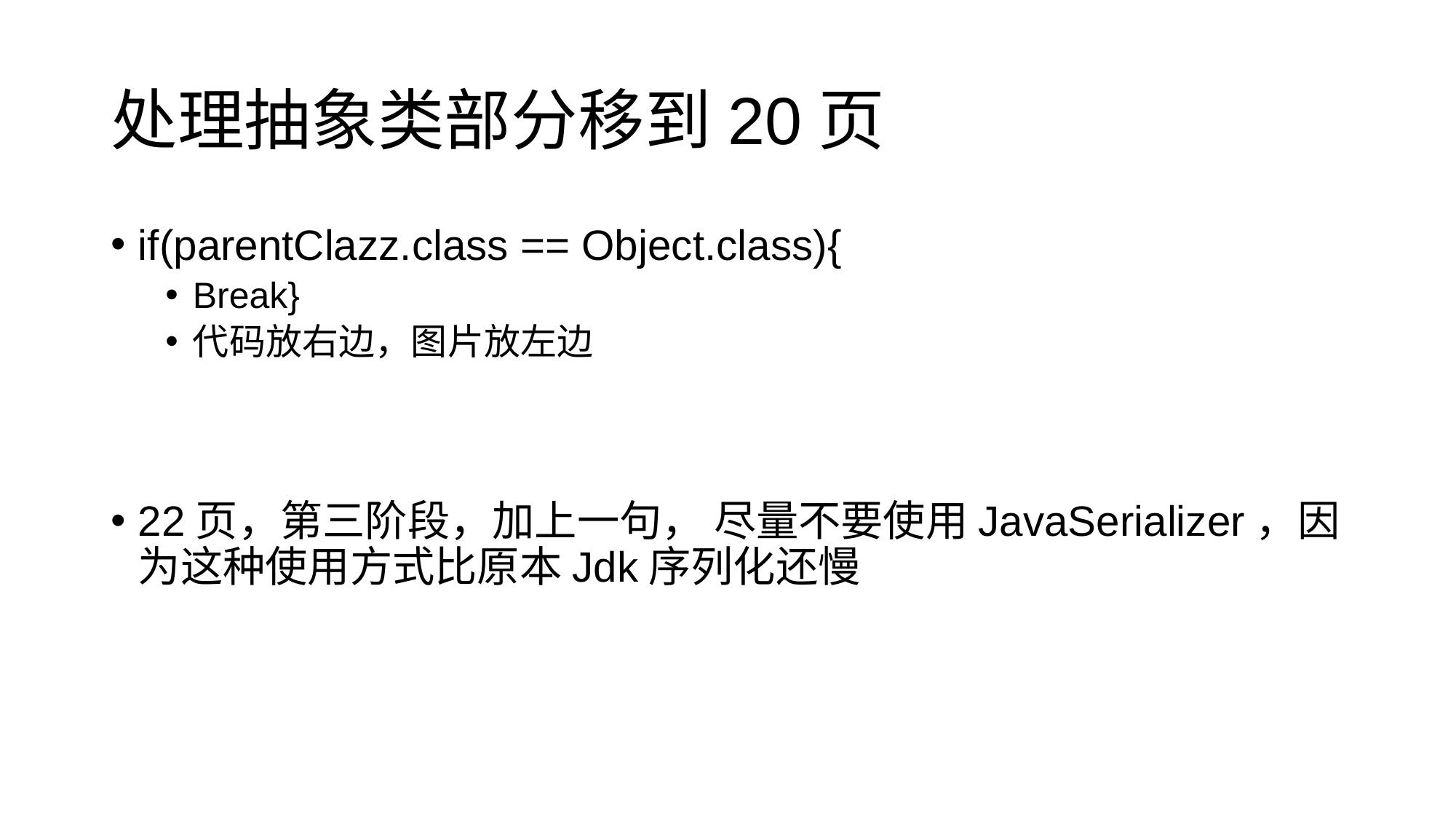

# 处理抽象类部分移到20页
if(parentClazz.class == Object.class){
Break}
代码放右边，图片放左边

22页，第三阶段，加上一句， 尽量不要使用JavaSerializer，因为这种使用方式比原本Jdk序列化还慢